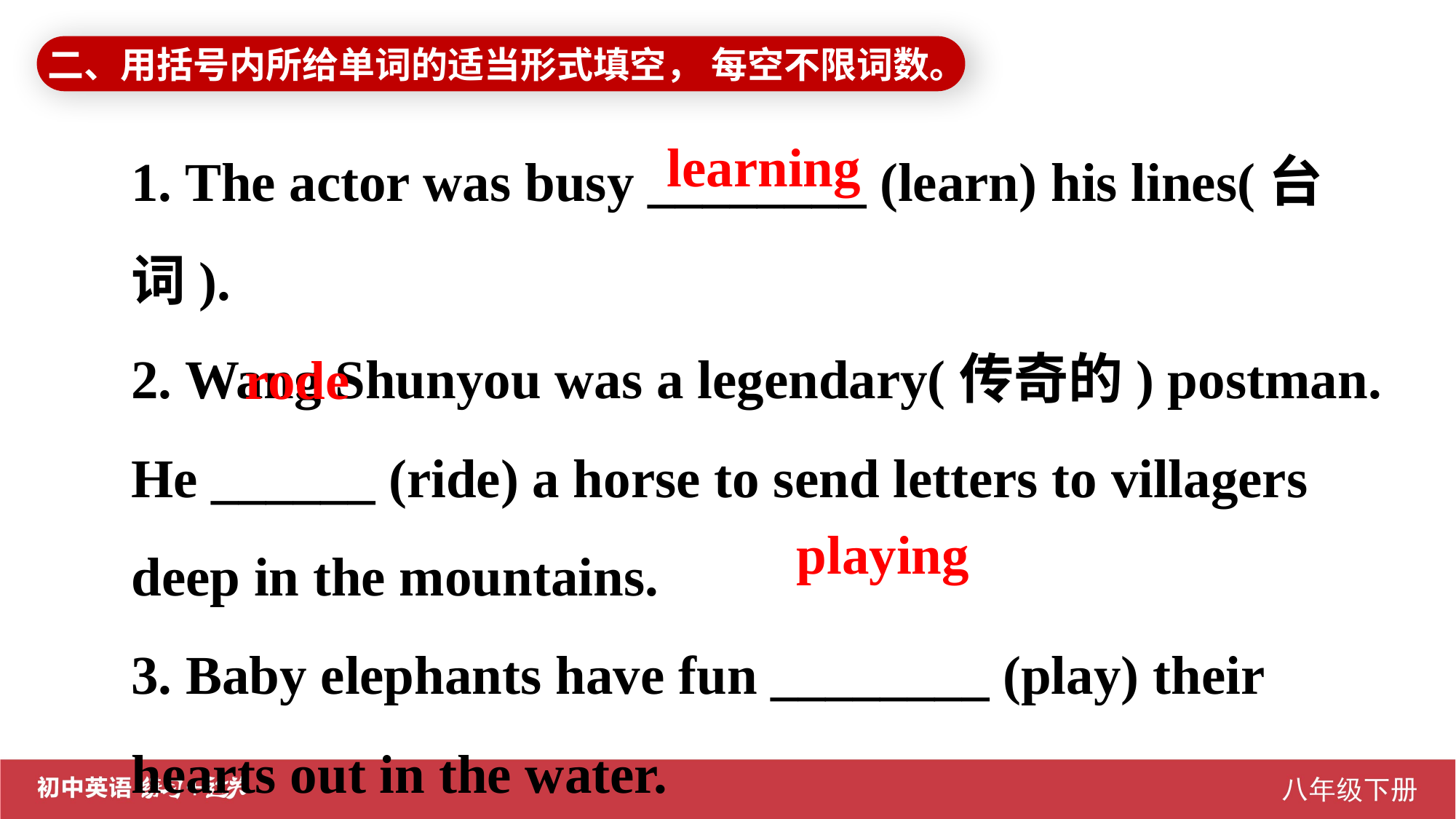

二、用括号内所给单词的适当形式填空， 每空不限词数。
1. The actor was busy ________ (learn) his lines(台词).
2. Wang Shunyou was a legendary(传奇的) postman. He ______ (ride) a horse to send letters to villagers deep in the mountains.
3. Baby elephants have fun ________ (play) their hearts out in the water.
learning
 rode
playing